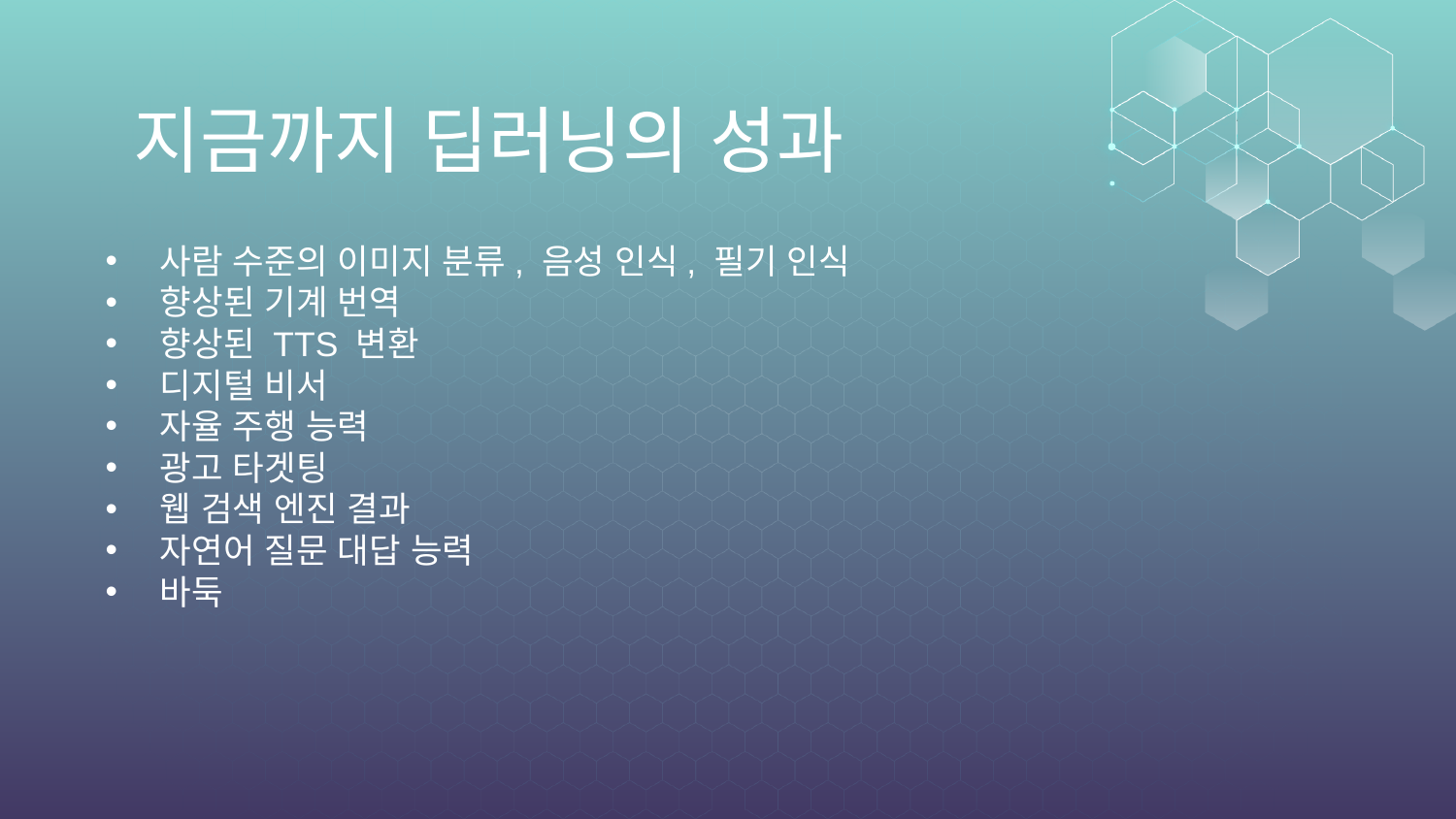

# 지금까지 딥러닝의 성과

사람 수준의 이미지 분류, 음성 인식, 필기 인식
향상된 기계 번역
향상된 TTS 변환
디지털 비서
자율 주행 능력
광고 타겟팅
웹 검색 엔진 결과
자연어 질문 대답 능력
바둑